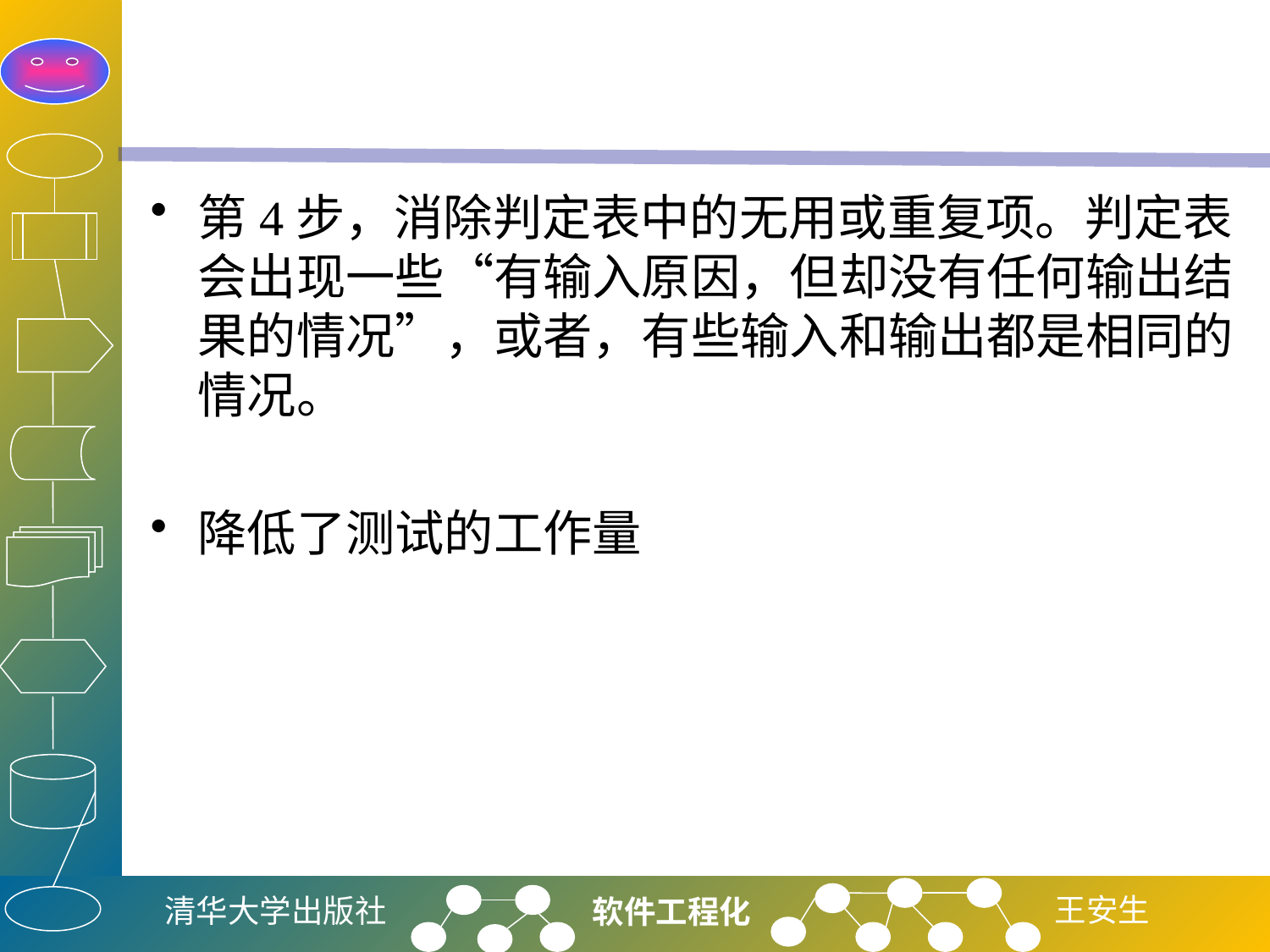

#
第4步，消除判定表中的无用或重复项。判定表会出现一些“有输入原因，但却没有任何输出结果的情况”，或者，有些输入和输出都是相同的情况。

降低了测试的工作量